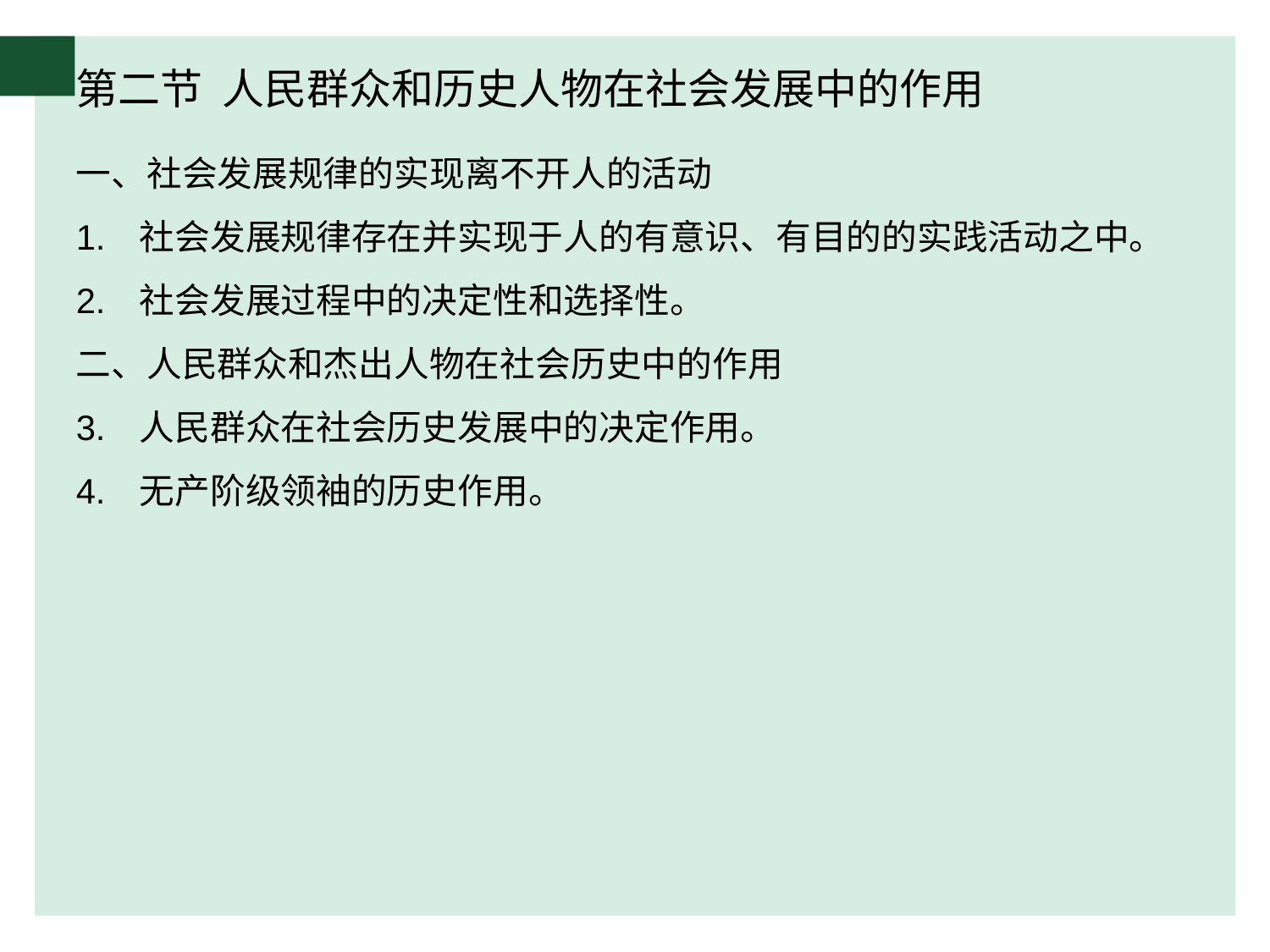

# 第二节  人民群众和历史人物在社会发展中的作用
一、社会发展规律的实现离不开人的活动
社会发展规律存在并实现于人的有意识、有目的的实践活动之中。
社会发展过程中的决定性和选择性。
二、人民群众和杰出人物在社会历史中的作用
人民群众在社会历史发展中的决定作用。
无产阶级领袖的历史作用。